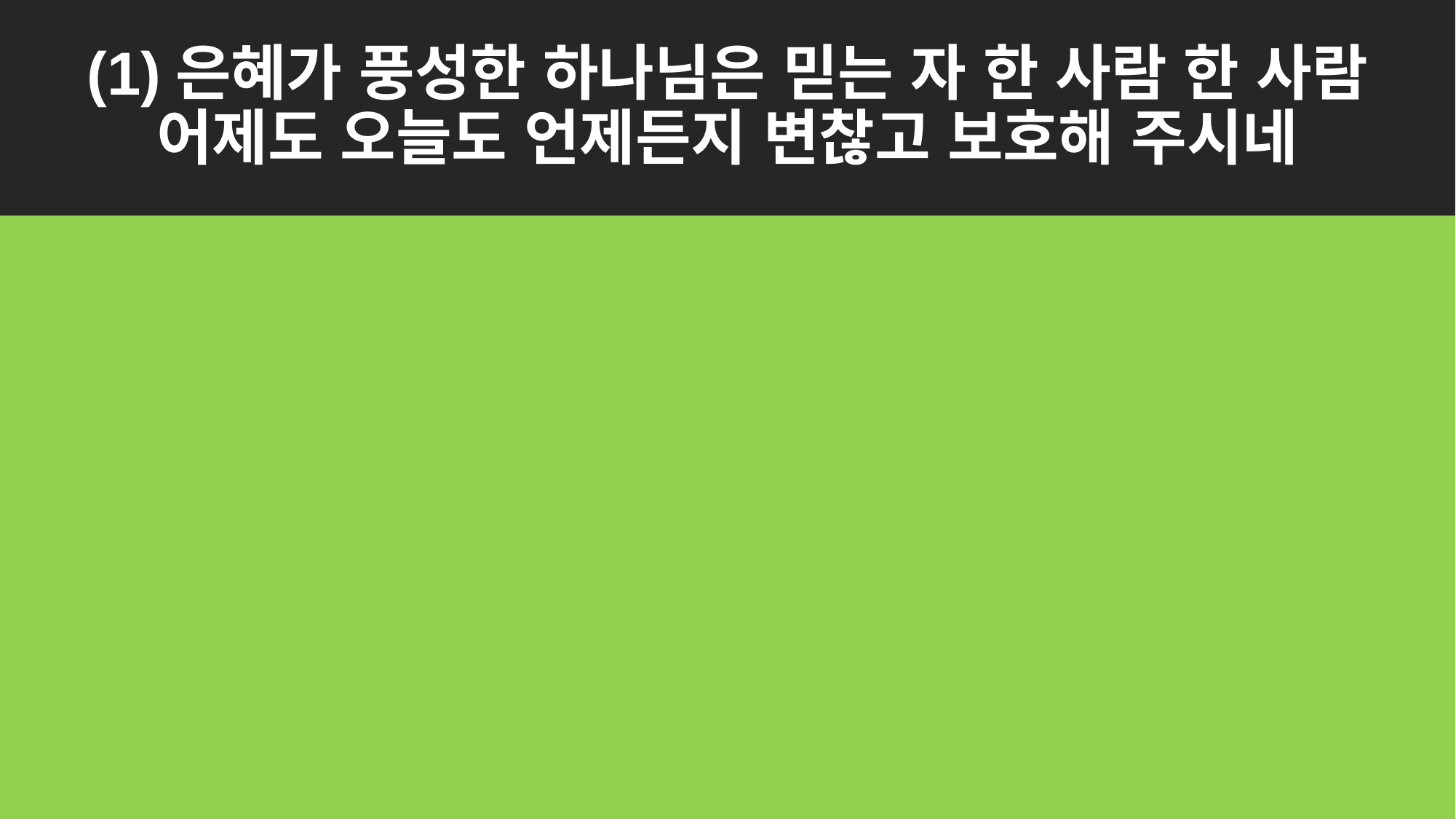

# (1)은혜가 풍성한 하나님은 믿는 자 한 사람 한 사람
어제도 오늘도 언제든지 변찮고 보호해 주시네